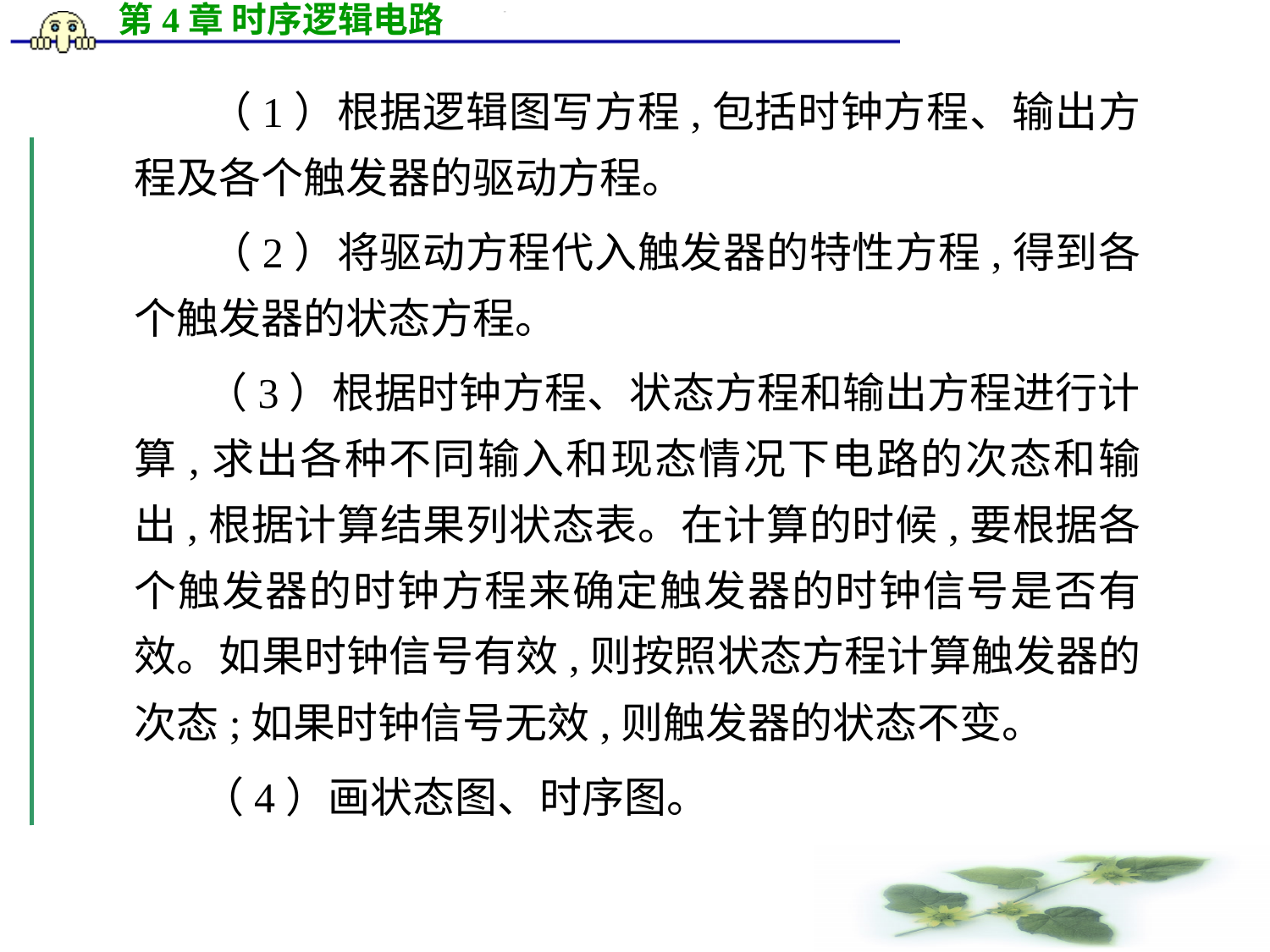

（1）根据逻辑图写方程,包括时钟方程、输出方程及各个触发器的驱动方程。
           （2）将驱动方程代入触发器的特性方程,得到各个触发器的状态方程。
           （3）根据时钟方程、状态方程和输出方程进行计算,求出各种不同输入和现态情况下电路的次态和输出,根据计算结果列状态表。在计算的时候,要根据各个触发器的时钟方程来确定触发器的时钟信号是否有效。如果时钟信号有效,则按照状态方程计算触发器的次态;如果时钟信号无效,则触发器的状态不变。
           （4）画状态图、时序图。